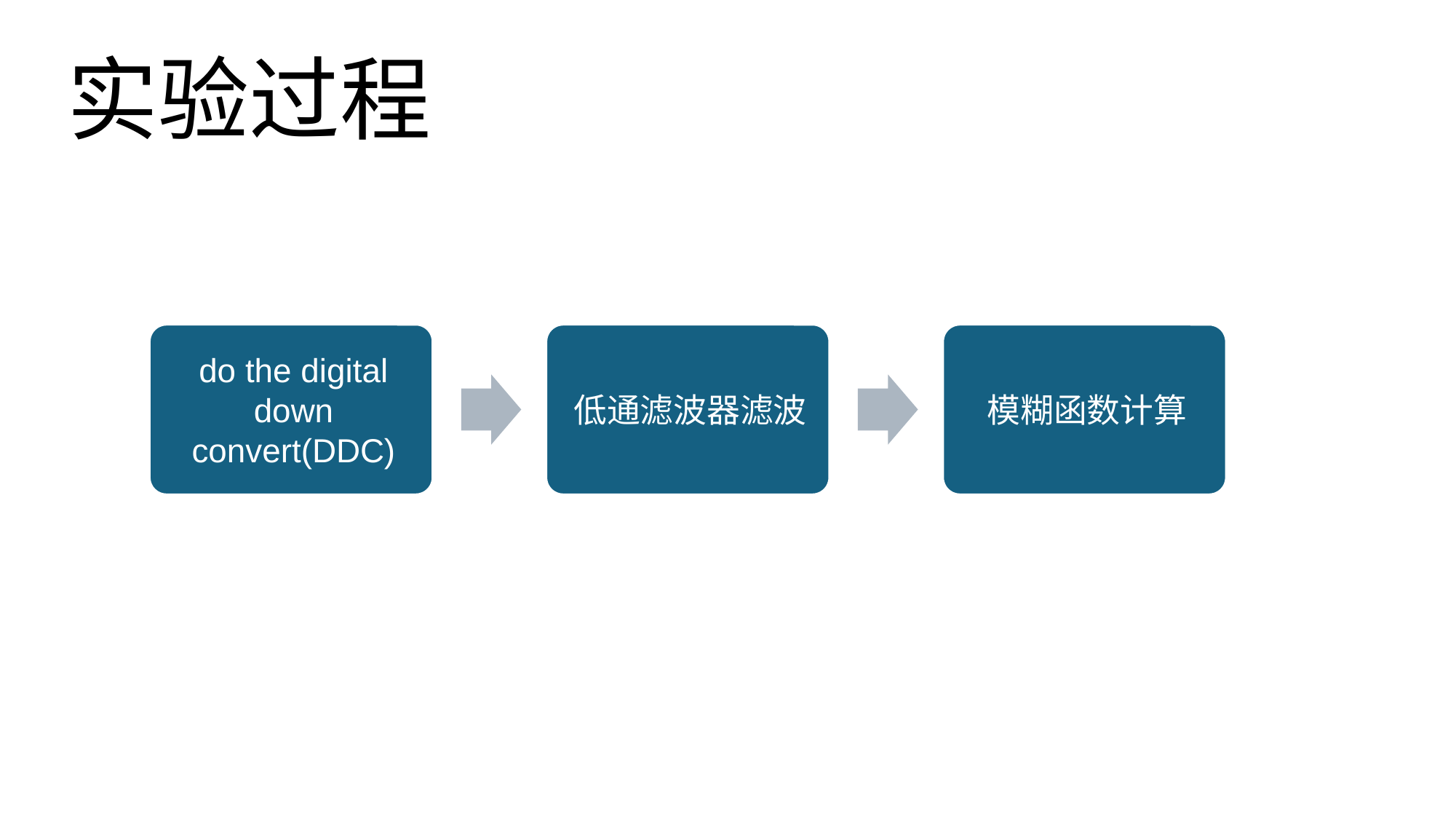

实验过程
do the digital down convert(DDC)

低通滤波器滤波

模糊函数计算